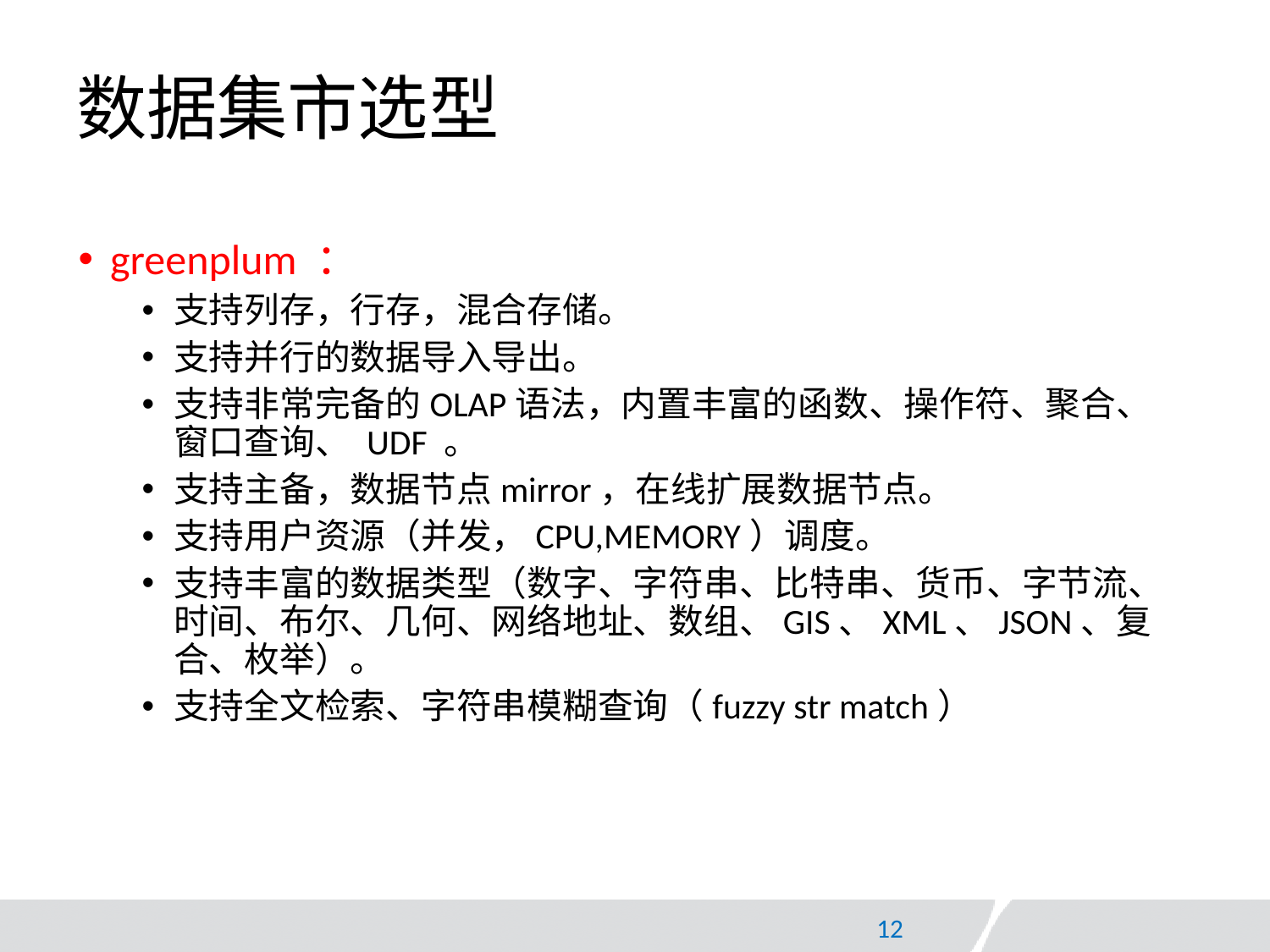

# 数据集市选型
greenplum ：
支持列存，行存，混合存储。
支持并行的数据导入导出。
支持非常完备的OLAP语法，内置丰富的函数、操作符、聚合、窗口查询、 UDF 。
支持主备，数据节点mirror，在线扩展数据节点。
支持用户资源（并发，CPU,MEMORY）调度。
支持丰富的数据类型（数字、字符串、比特串、货币、字节流、时间、布尔、几何、网络地址、数组、GIS、XML、JSON、复合、枚举）。
支持全文检索、字符串模糊查询（fuzzy str match）